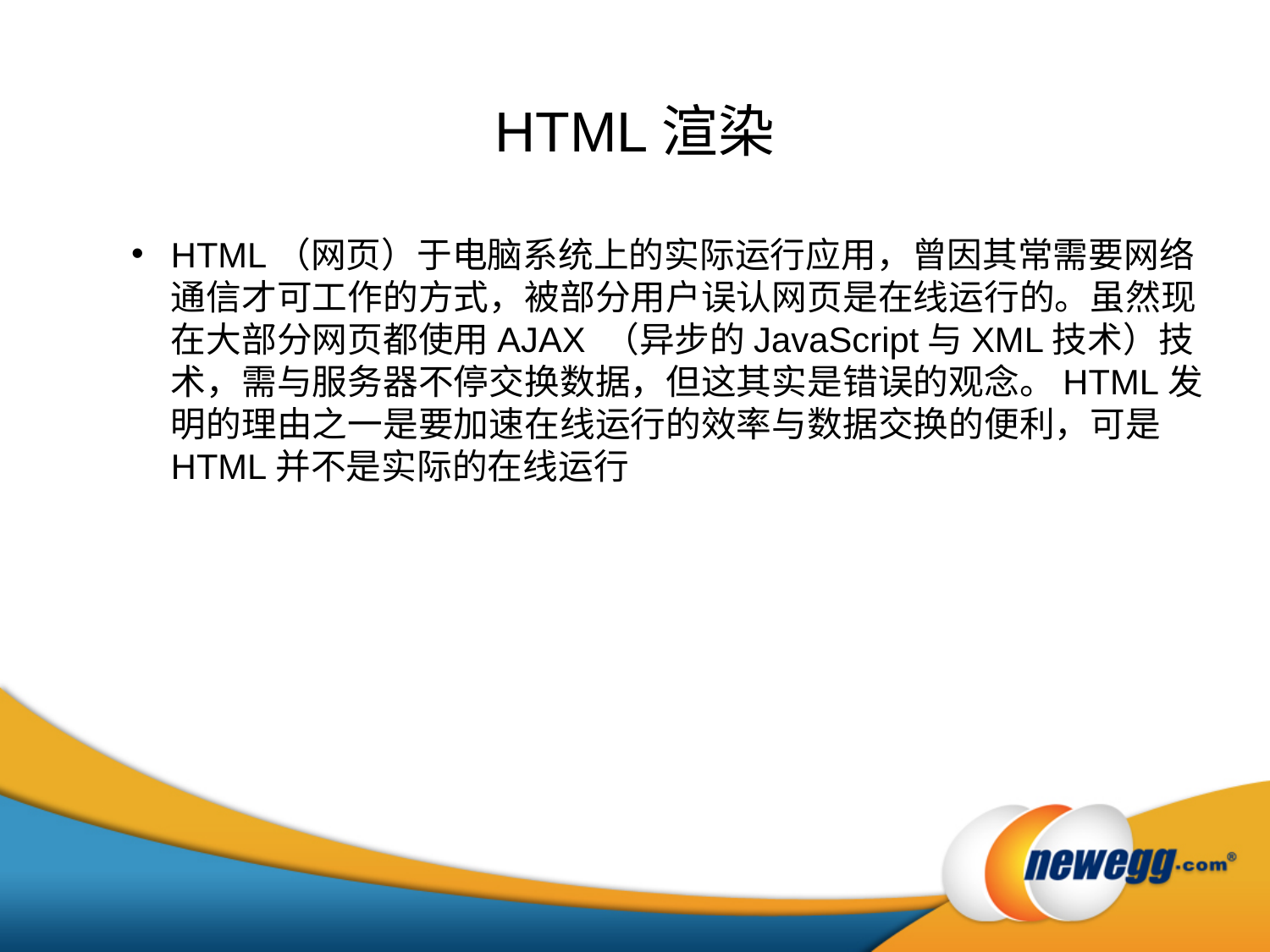

# HTML渲染
HTML（网页）于电脑系统上的实际运行应用，曾因其常需要网络通信才可工作的方式，被部分用户误认网页是在线运行的。虽然现在大部分网页都使用AJAX （异步的JavaScript与XML技术）技术，需与服务器不停交换数据，但这其实是错误的观念。HTML发明的理由之一是要加速在线运行的效率与数据交换的便利，可是HTML并不是实际的在线运行